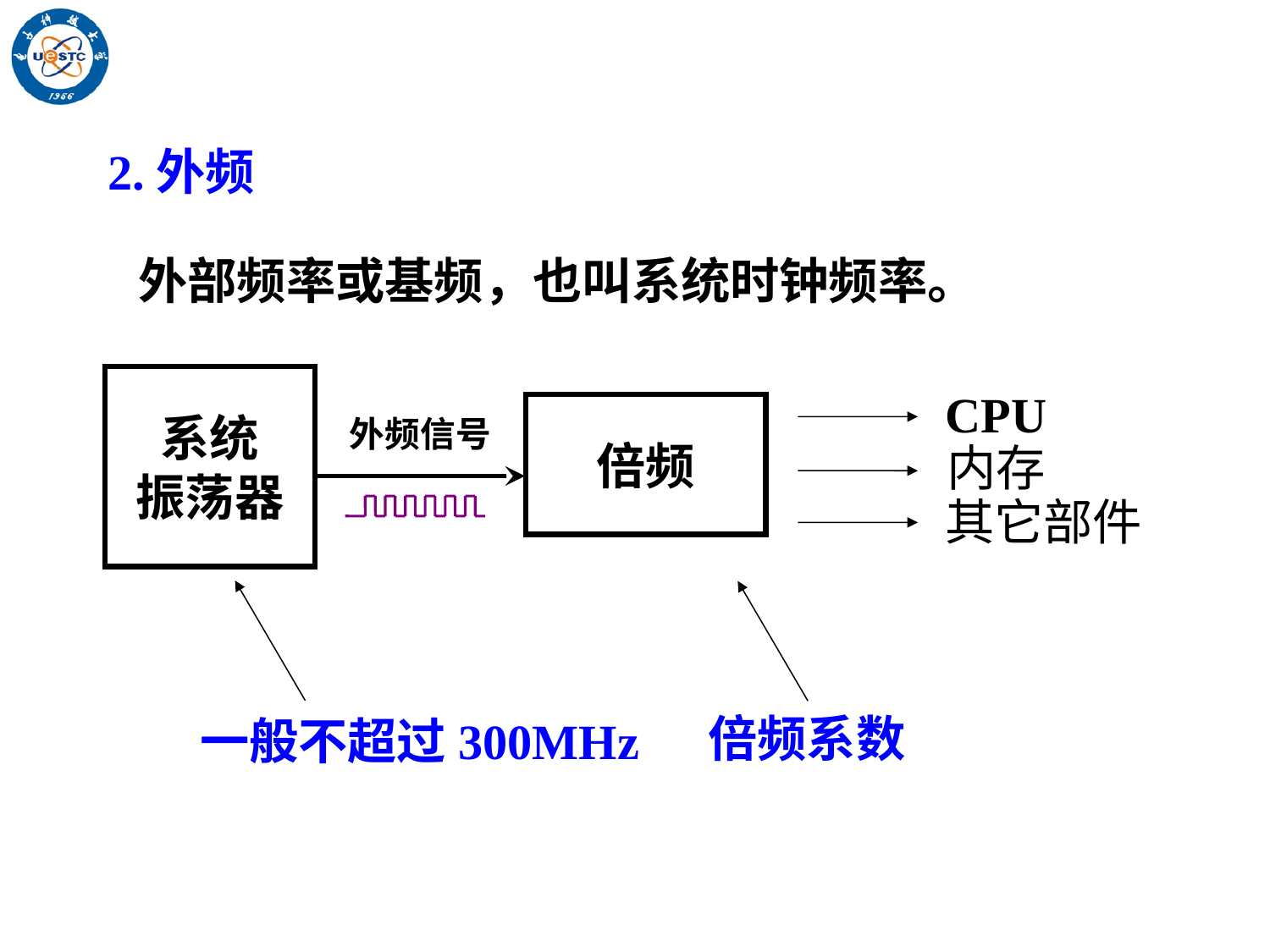

2.外频
外部频率或基频，也叫系统时钟频率。
系统
振荡器
CPU
倍频
外频信号

内存

其它部件

倍频系数
一般不超过300MHz